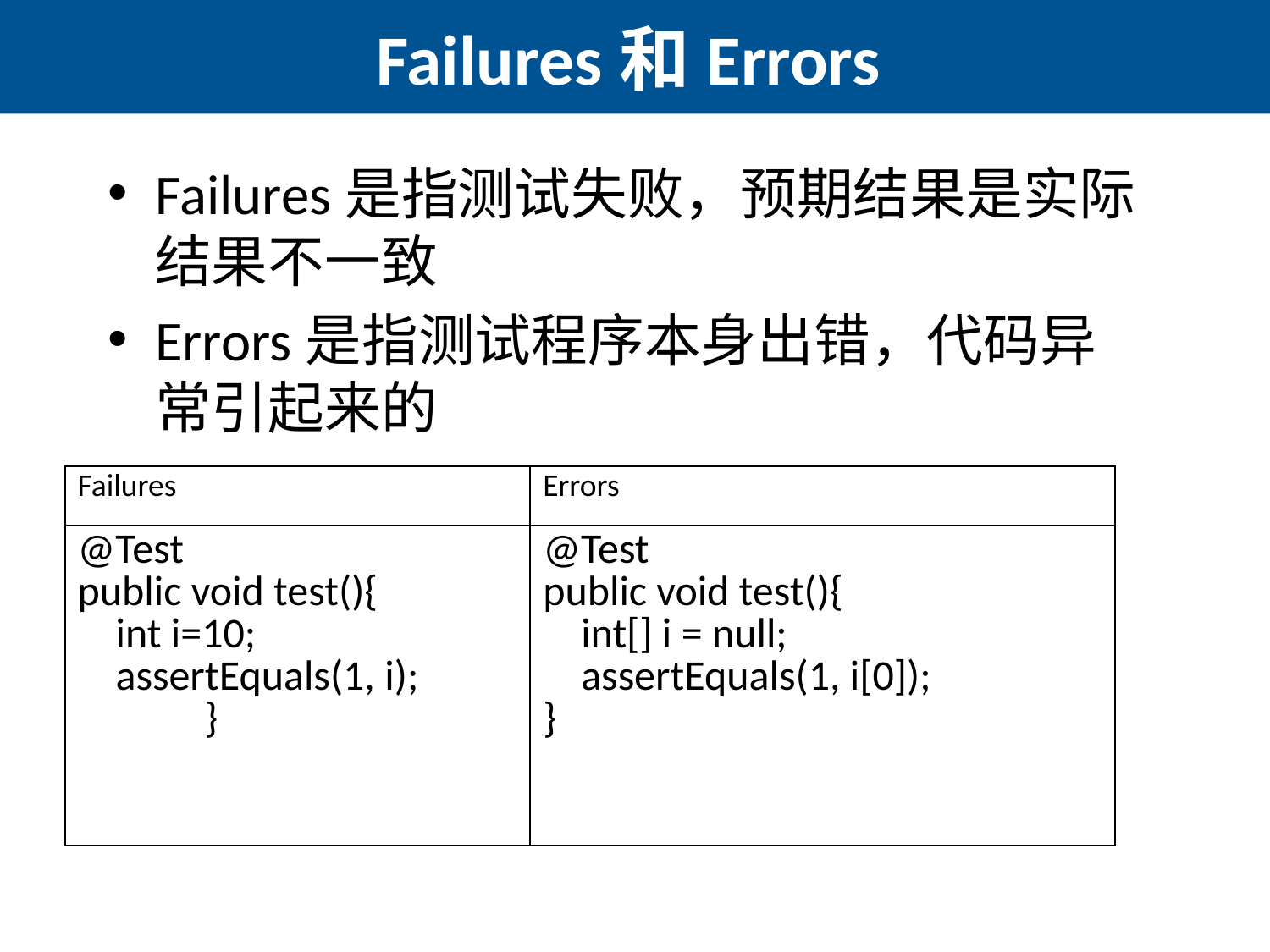

# Failures和Errors
Failures是指测试失败，预期结果是实际结果不一致
Errors是指测试程序本身出错，代码异常引起来的

| Failures | Errors |
| --- | --- |
| @Test public void test(){ int i=10; assertEquals(1, i); } | @Test public void test(){ int[] i = null; assertEquals(1, i[0]); } |